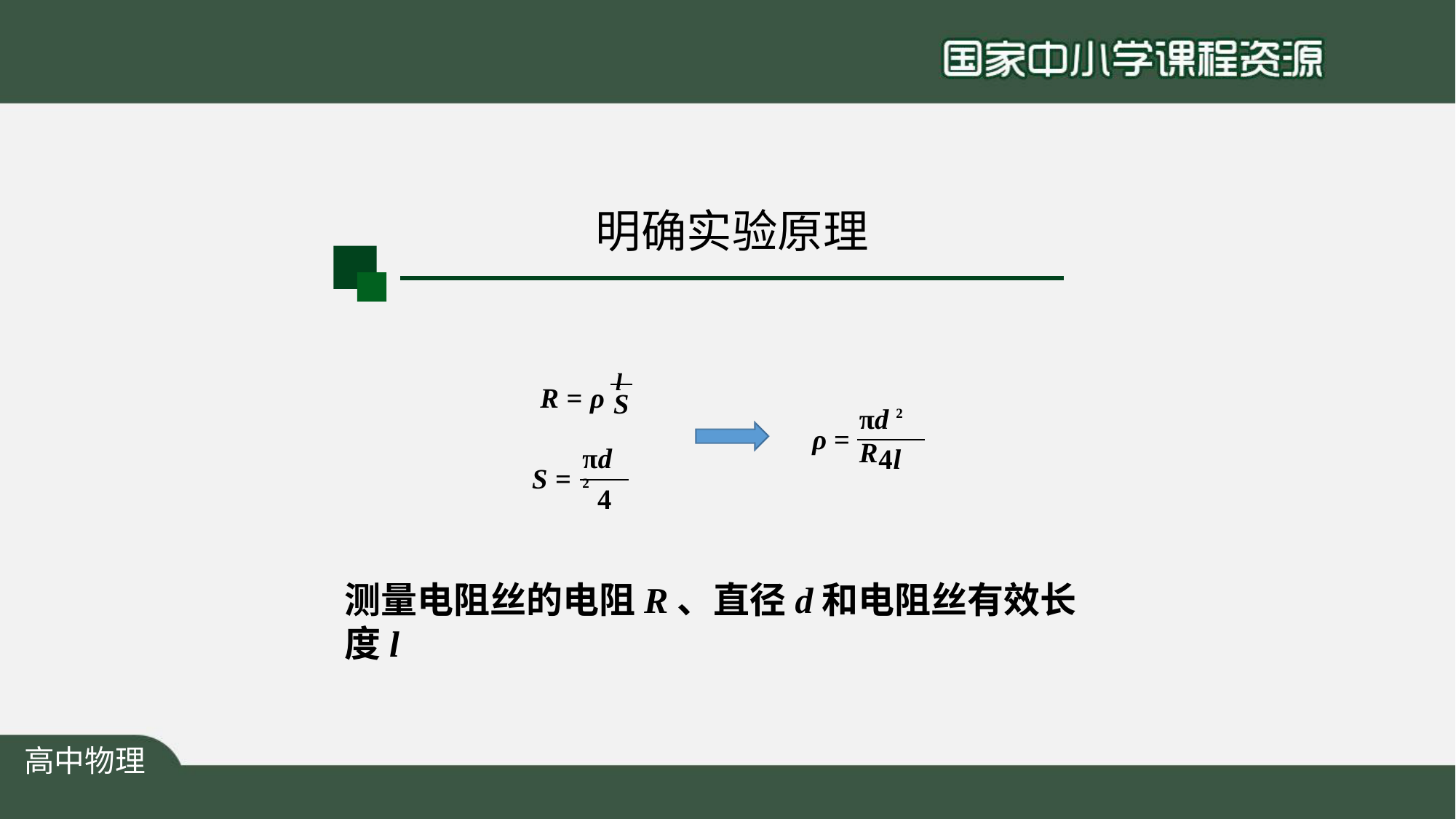

# 明确实验原理

R = ρ l
S

πd 2 R
ρ =

πd 2
4l

S =
4

测量电阻丝的电阻R、直径d和电阻丝有效长度l
高中物理